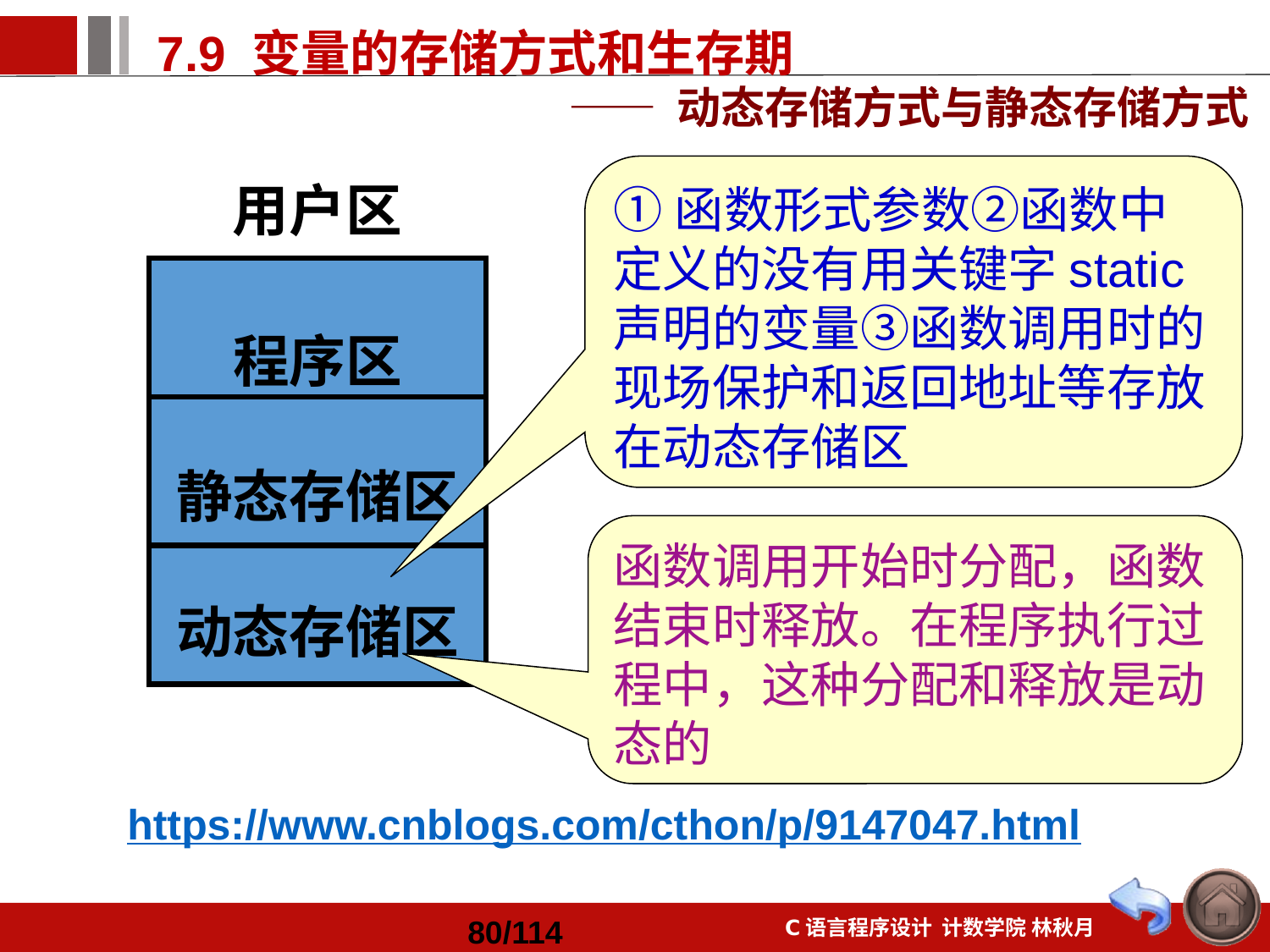

—— 动态存储方式与静态存储方式
①函数形式参数②函数中定义的没有用关键字static声明的变量③函数调用时的现场保护和返回地址等存放在动态存储区
用户区
程序区
静态存储区
动态存储区
函数调用开始时分配，函数结束时释放。在程序执行过程中，这种分配和释放是动态的
https://www.cnblogs.com/cthon/p/9147047.html